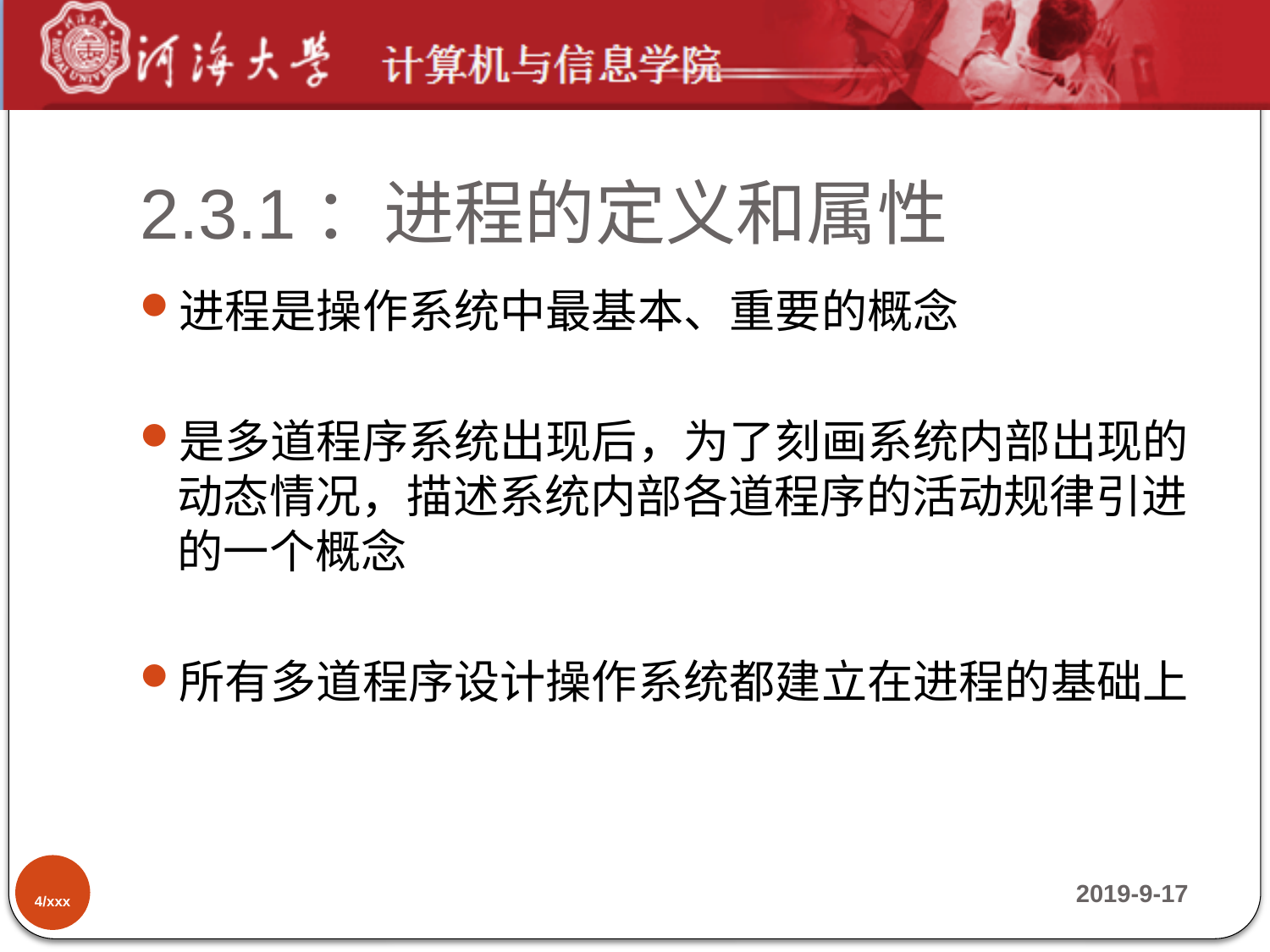

# 2.3.1：进程的定义和属性
进程是操作系统中最基本、重要的概念

是多道程序系统出现后，为了刻画系统内部出现的动态情况，描述系统内部各道程序的活动规律引进的一个概念

所有多道程序设计操作系统都建立在进程的基础上

4/xxx
2019-9-17